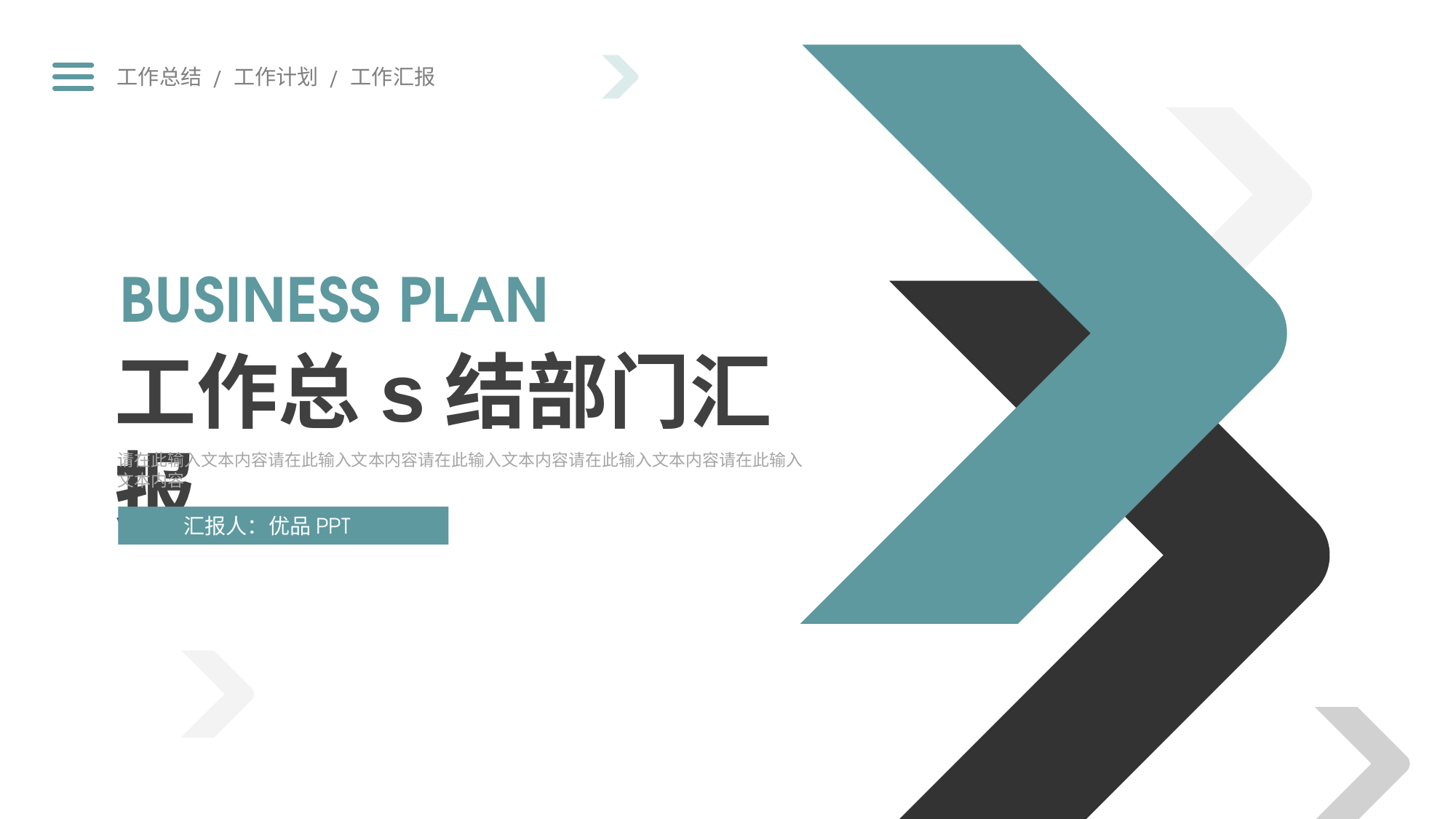

工作总结 / 工作计划 / 工作汇报

BUSINESS PLAN

工作总s结部门汇报
请在此输入文本内容请在此输入文本内容请在此输入文本内容请在此输入文本内容请在此输入文本内容

汇报人：优品PPT